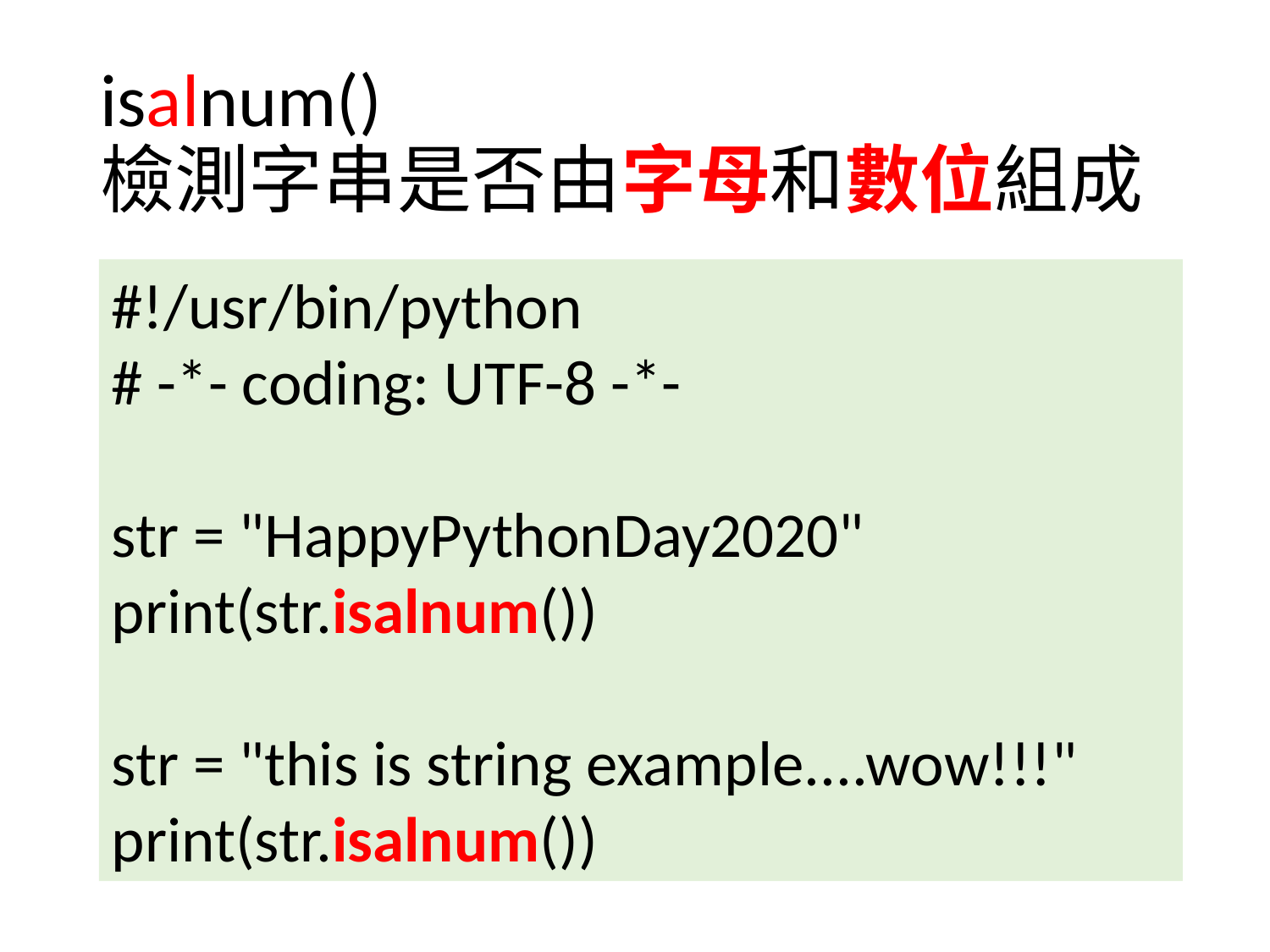

# isalnum() 檢測字串是否由字母和數位組成
#!/usr/bin/python
# -*- coding: UTF-8 -*-

str = "HappyPythonDay2020"
print(str.isalnum())

str = "this is string example....wow!!!"
print(str.isalnum())